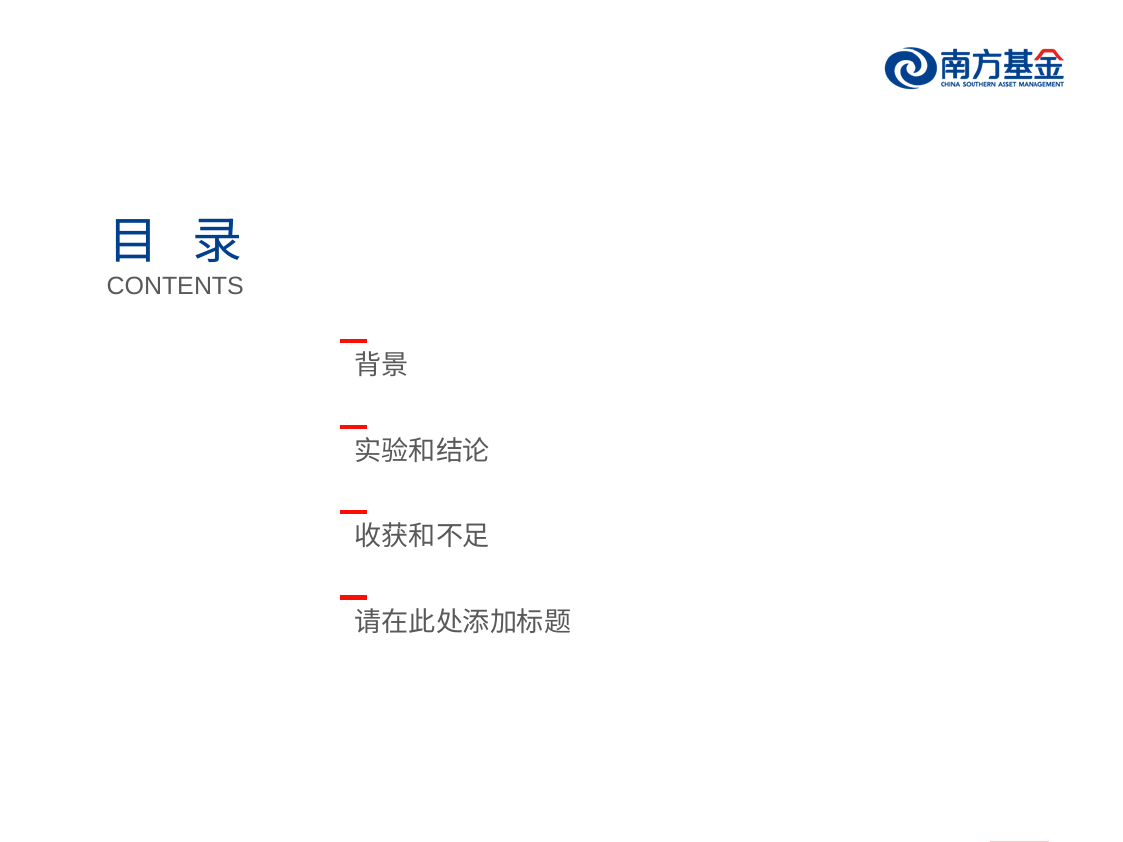

目   录
CONTENTS
背景
实验和结论
收获和不足
请在此处添加标题
2